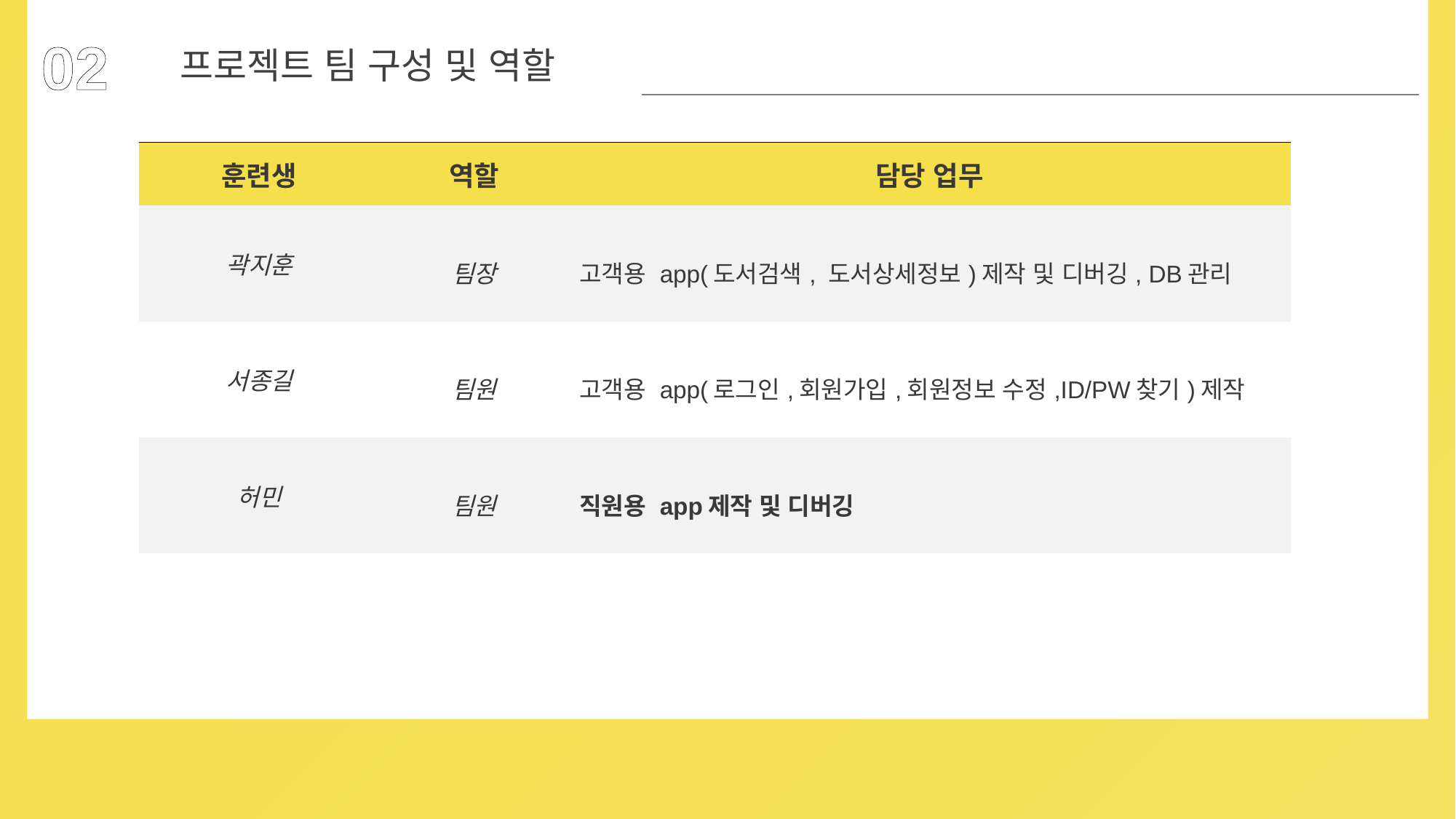

02
프로젝트 팀 구성 및 역할

| 훈련생 | 역할 | 담당 업무 |
| --- | --- | --- |
| 곽지훈 | 팀장 | 고객용 app(도서검색, 도서상세정보)제작 및 디버깅, DB관리 |
| 서종길 | 팀원 | 고객용 app(로그인,회원가입,회원정보 수정,ID/PW찾기)제작 |
| 허민 | 팀원 | 직원용 app제작 및 디버깅 |